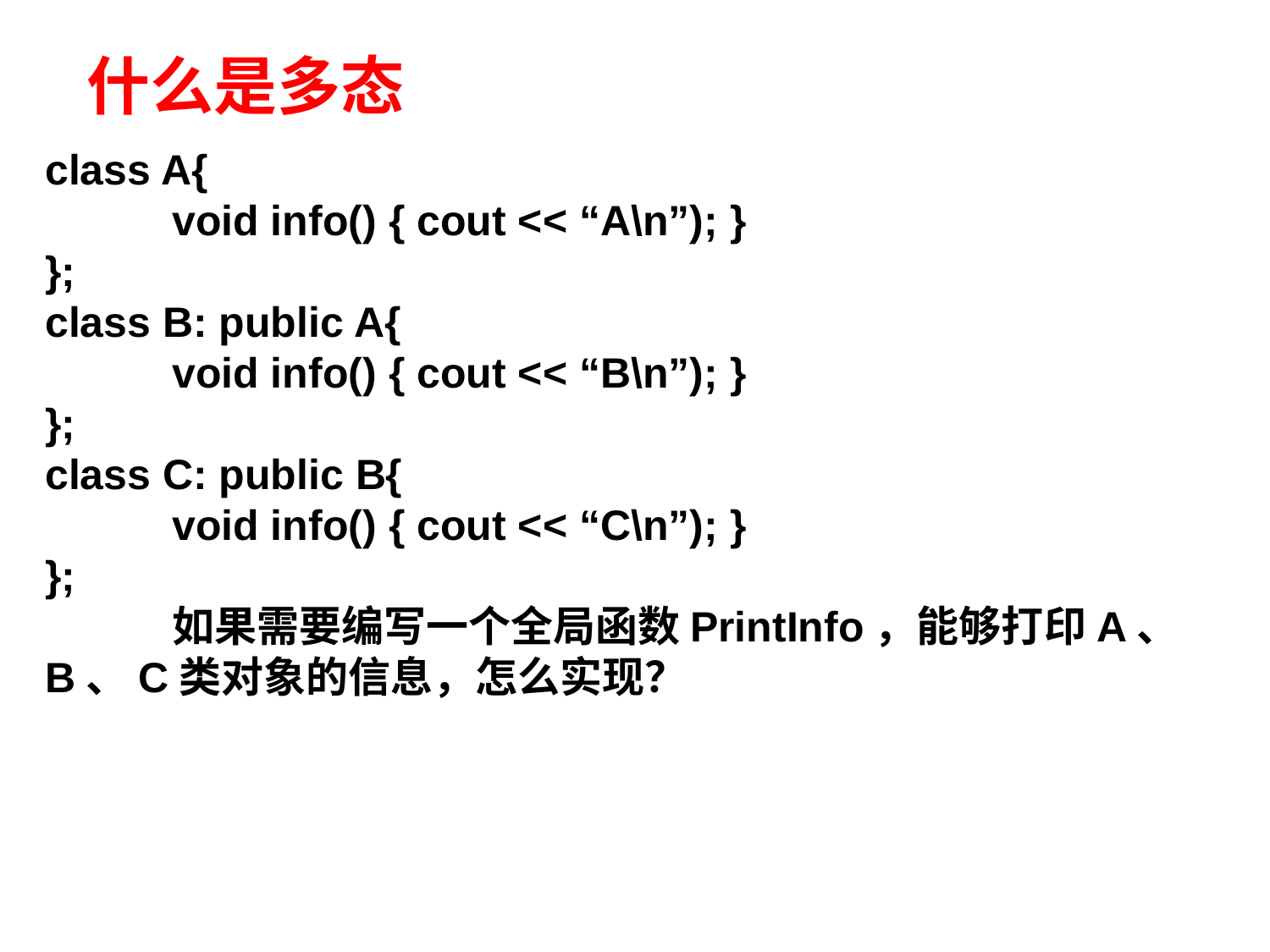

# 什么是多态
class A{
	void info() { cout << “A\n”); }
};
class B: public A{
	void info() { cout << “B\n”); }
};
class C: public B{
	void info() { cout << “C\n”); }
};
	如果需要编写一个全局函数PrintInfo，能够打印A、B、C类对象的信息，怎么实现？